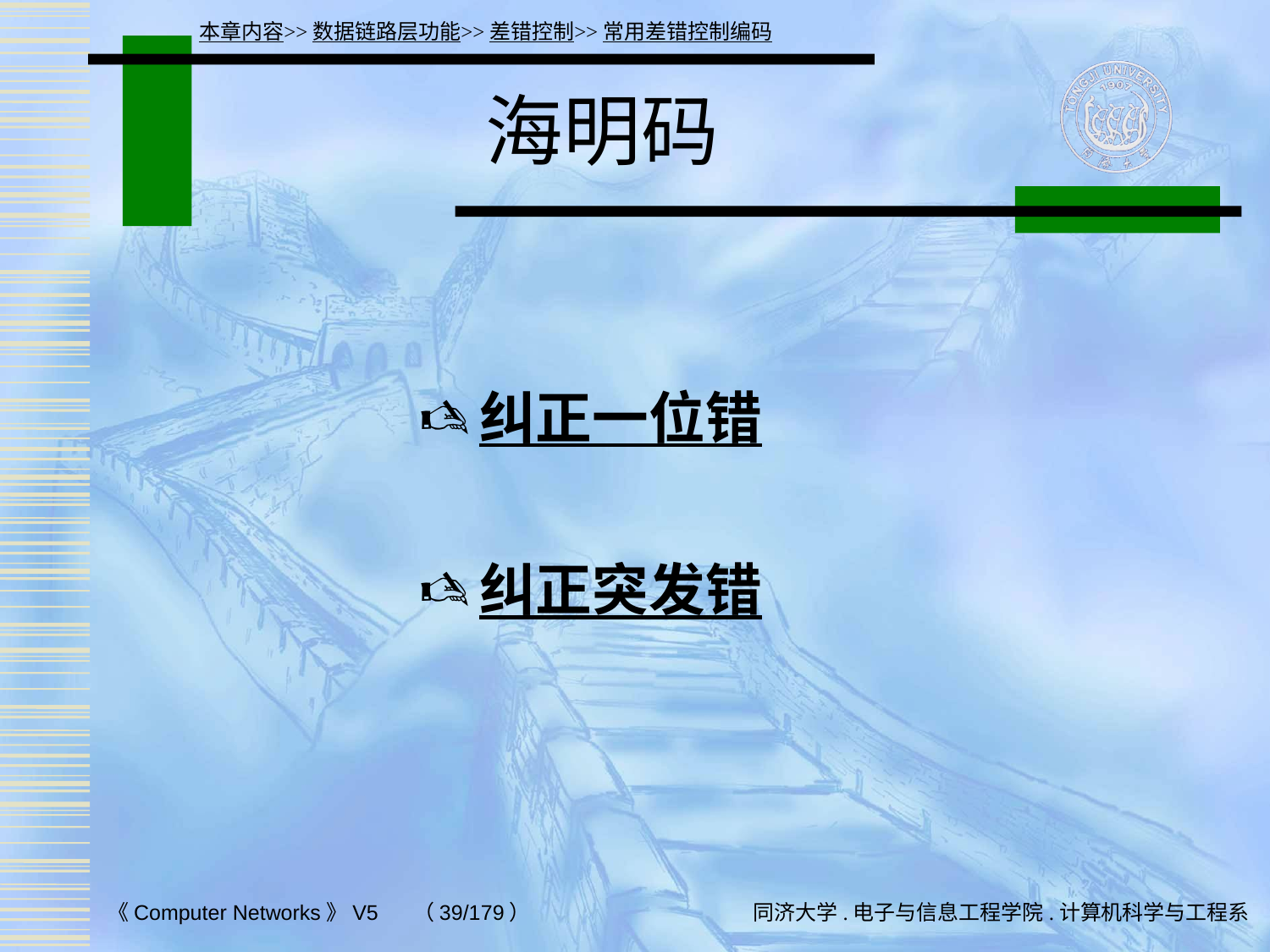

本章内容>>数据链路层功能>>差错控制>>常用差错控制编码
# 海明码
纠正一位错

纠正突发错